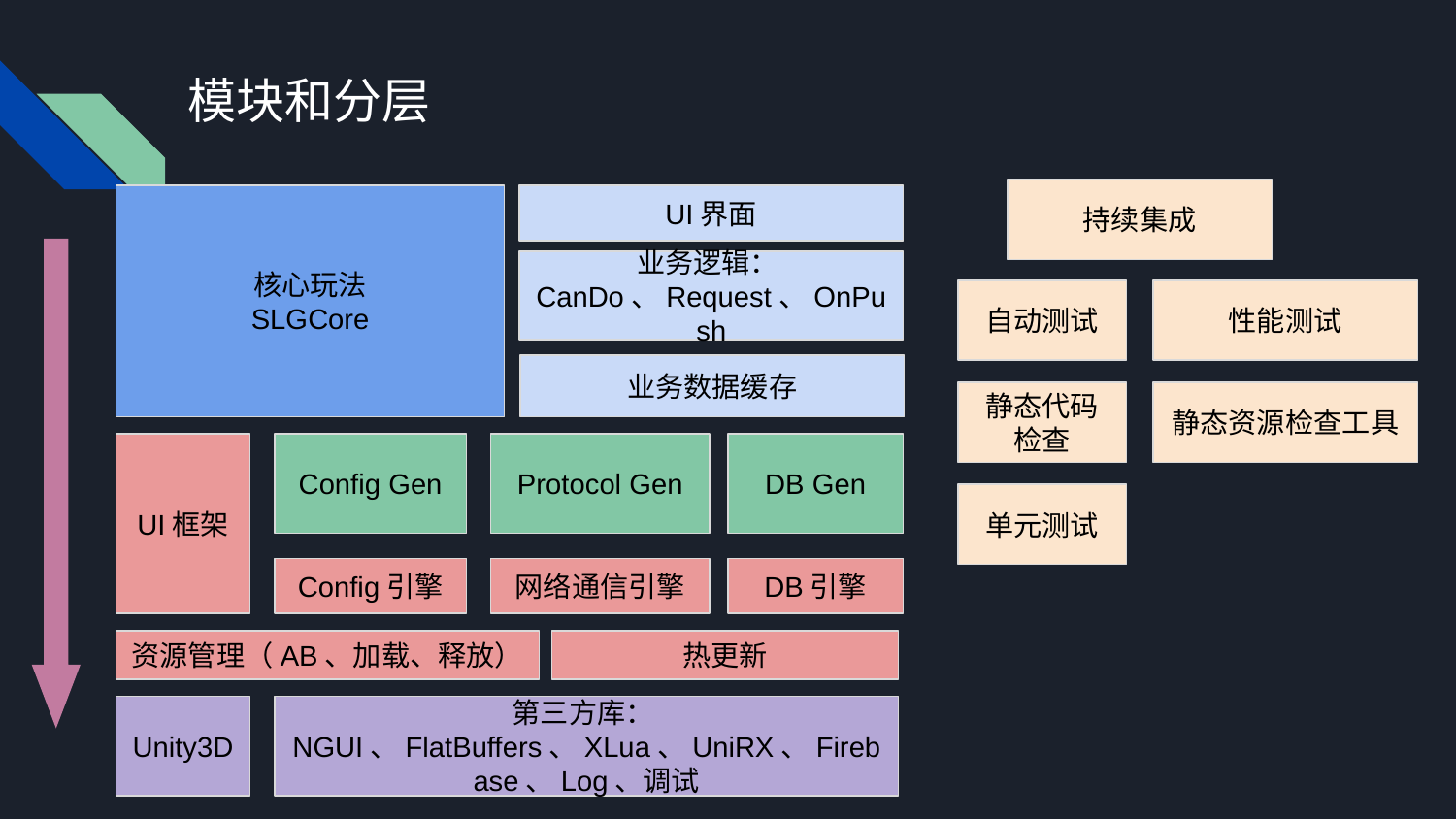

# 模块和分层
持续集成
核心玩法
SLGCore
UI界面
业务逻辑：CanDo、Request、OnPush
业务数据缓存
UI框架
Config Gen
Protocol Gen
DB Gen
Config引擎
网络通信引擎
DB引擎
资源管理（AB、加载、释放）
热更新
Unity3D
第三方库：NGUI、FlatBuffers、XLua、UniRX、Firebase、Log、调试

自动测试
性能测试
静态代码检查
静态资源检查工具
单元测试